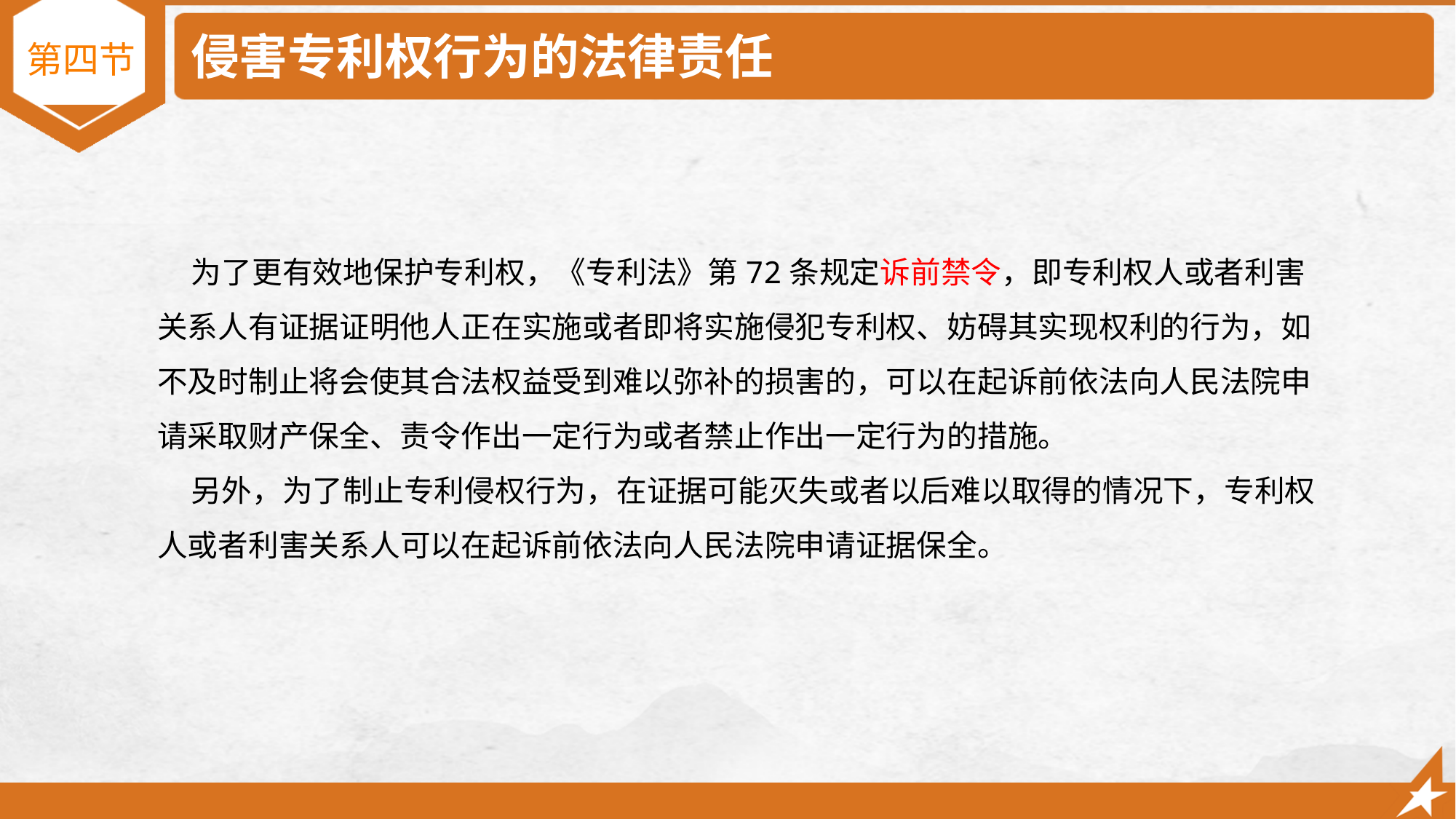

# 侵害专利权行为的法律责任
第四节
    为了更有效地保护专利权，《专利法》第72条规定诉前禁令，即专利权人或者利害关系人有证据证明他人正在实施或者即将实施侵犯专利权、妨碍其实现权利的行为，如不及时制止将会使其合法权益受到难以弥补的损害的，可以在起诉前依法向人民法院申请采取财产保全、责令作出一定行为或者禁止作出一定行为的措施。
    另外，为了制止专利侵权行为，在证据可能灭失或者以后难以取得的情况下，专利权人或者利害关系人可以在起诉前依法向人民法院申请证据保全。